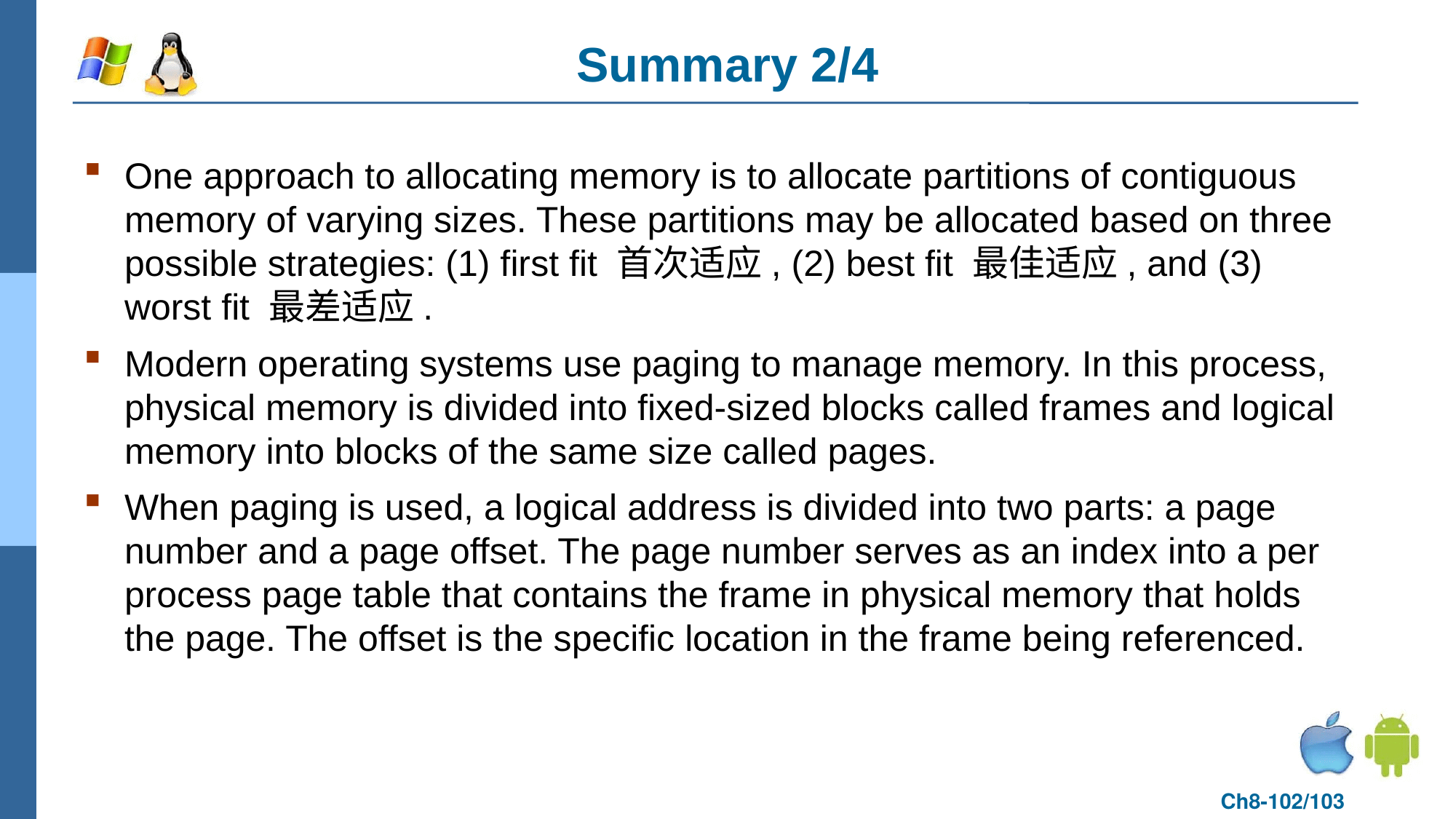

# Summary 2/4
One approach to allocating memory is to allocate partitions of contiguous memory of varying sizes. These partitions may be allocated based on three possible strategies: (1) first fit 首次适应, (2) best fit 最佳适应, and (3) worst fit 最差适应.
Modern operating systems use paging to manage memory. In this process, physical memory is divided into fixed-sized blocks called frames and logical memory into blocks of the same size called pages.
When paging is used, a logical address is divided into two parts: a page number and a page offset. The page number serves as an index into a per process page table that contains the frame in physical memory that holds the page. The offset is the specific location in the frame being referenced.